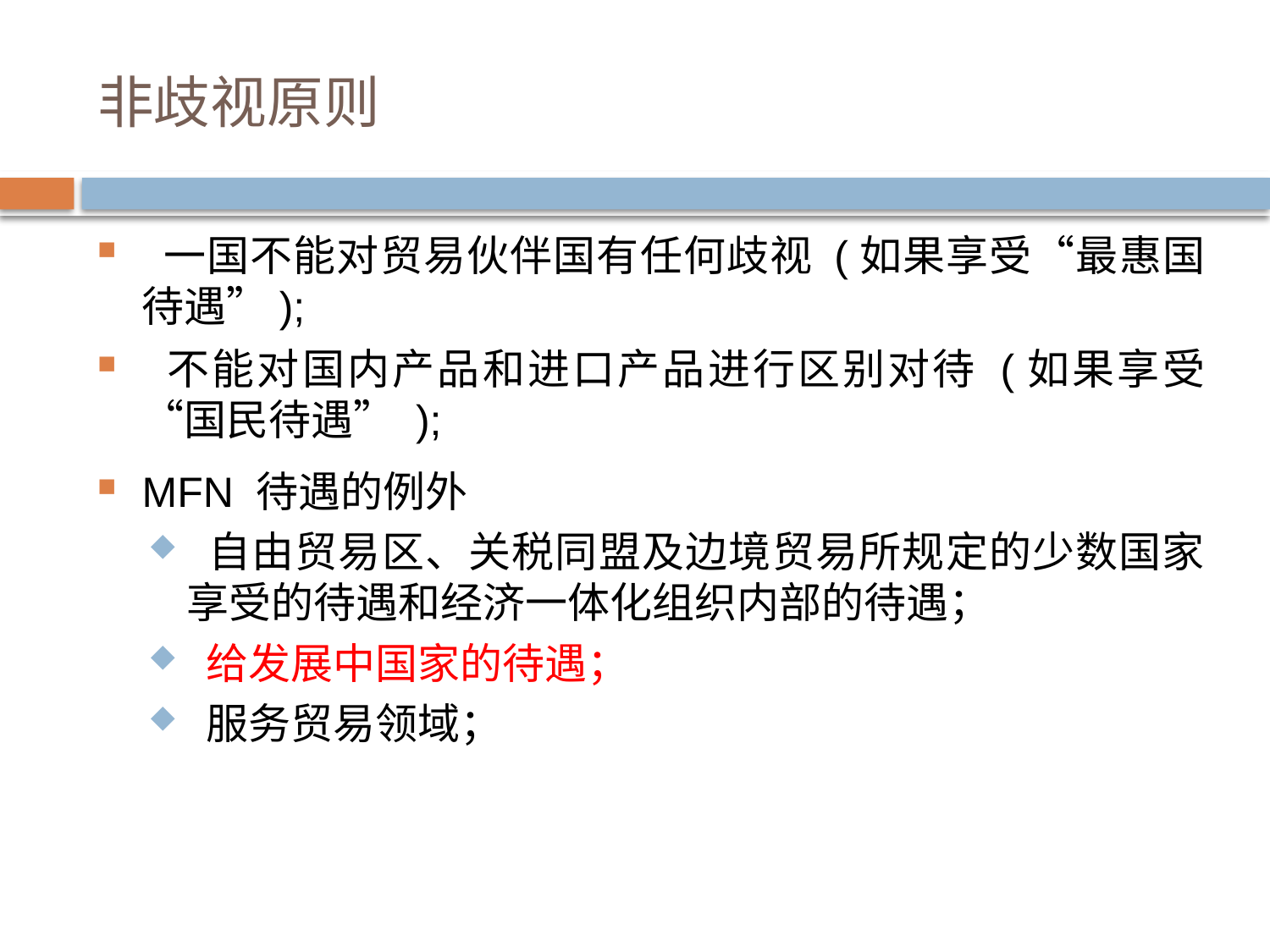

# 非歧视原则
 一国不能对贸易伙伴国有任何歧视 (如果享受“最惠国待遇”);
 不能对国内产品和进口产品进行区别对待 (如果享受“国民待遇” );
MFN 待遇的例外
 自由贸易区、关税同盟及边境贸易所规定的少数国家享受的待遇和经济一体化组织内部的待遇；
 给发展中国家的待遇；
 服务贸易领域；